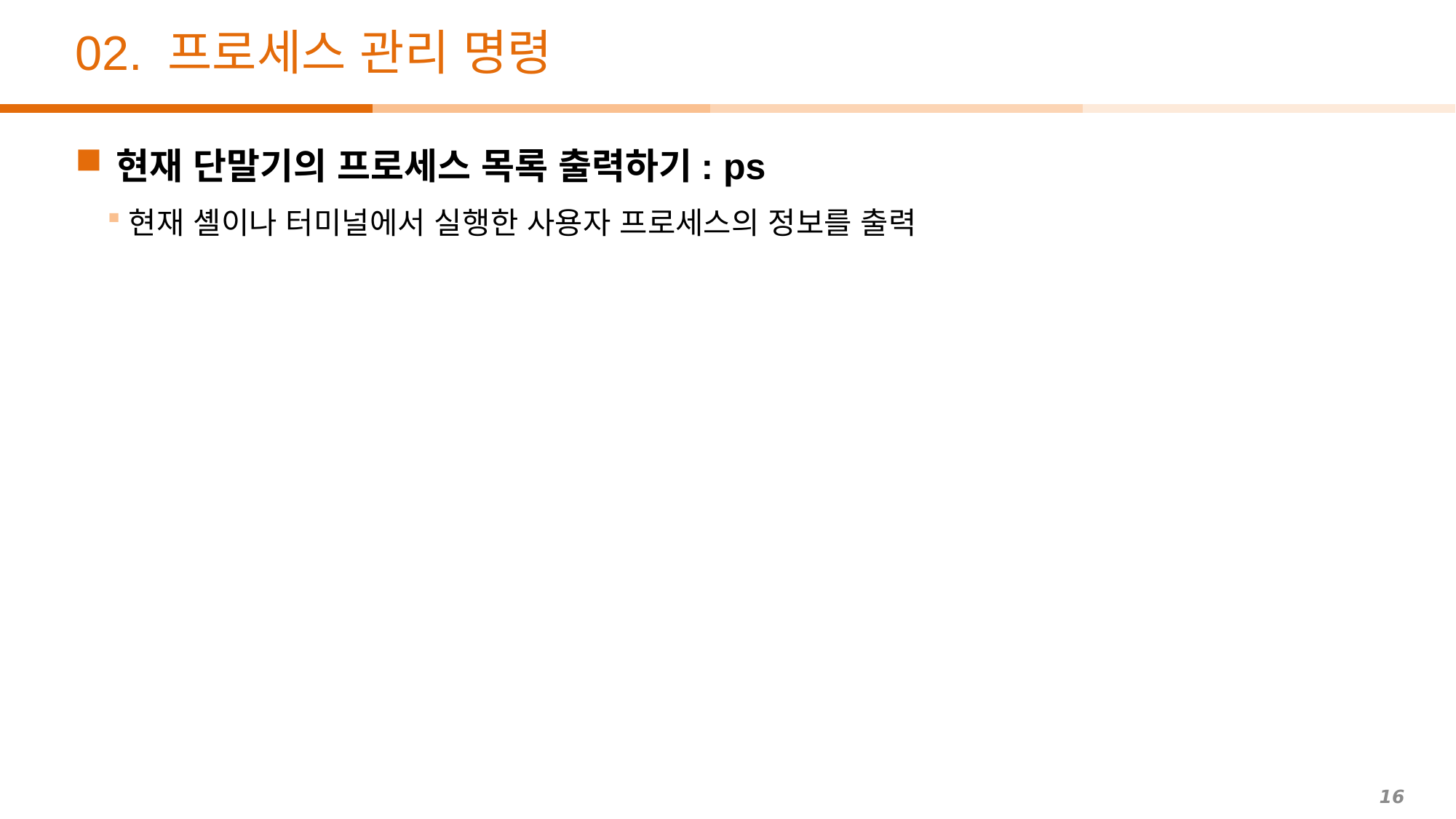

# 02. 프로세스 관리 명령
현재 단말기의 프로세스 목록 출력하기: ps
현재 셸이나 터미널에서 실행한 사용자 프로세스의 정보를 출력